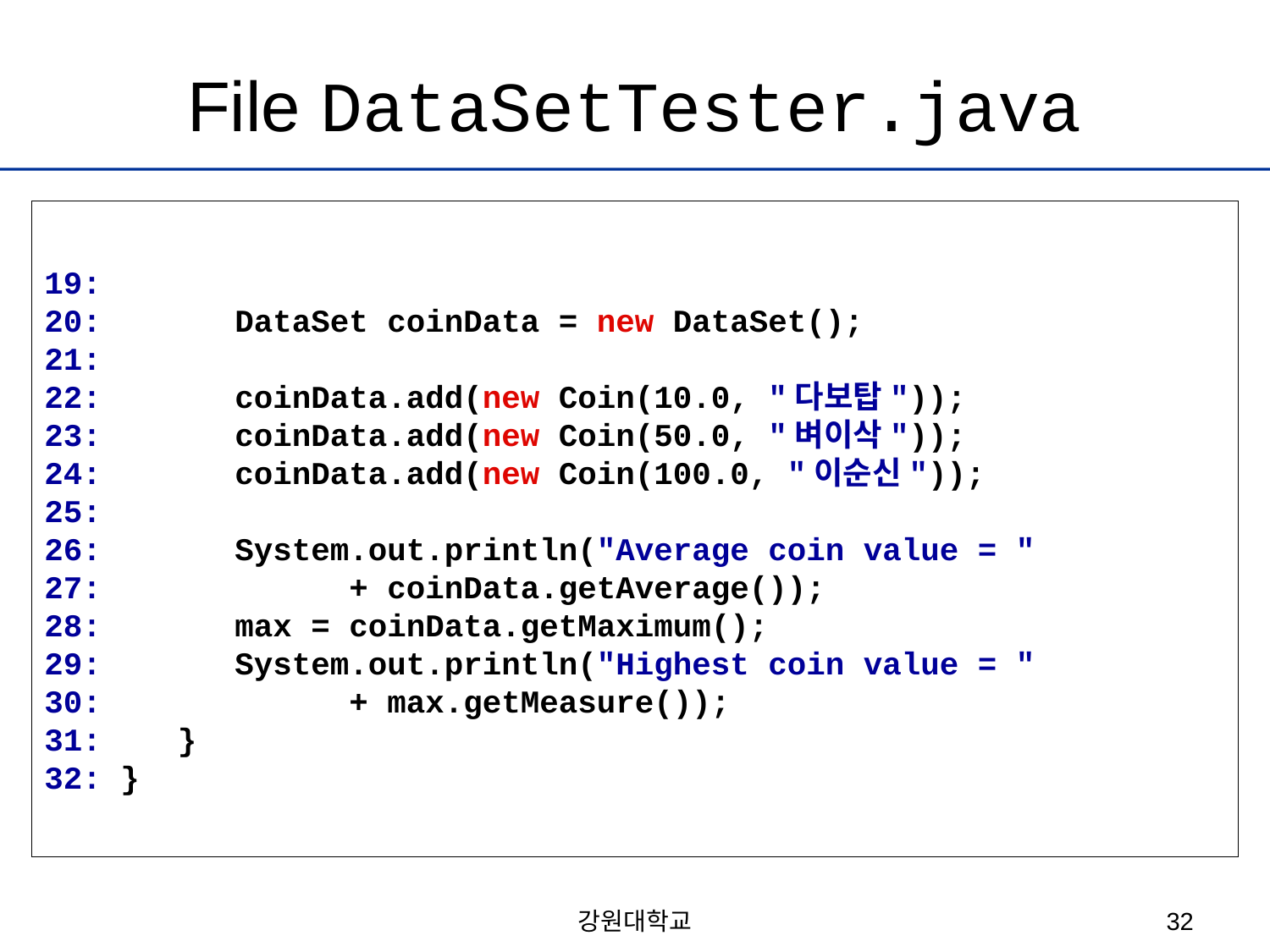

# File DataSetTester.java

19:
20:       DataSet coinData = new DataSet();
21:
22:       coinData.add(new Coin(10.0, "다보탑"));
23:       coinData.add(new Coin(50.0, "벼이삭"));
24:       coinData.add(new Coin(100.0, "이순신"));
25:
26:       System.out.println("Average coin value = "
27:             + coinData.getAverage());
28:       max = coinData.getMaximum();
29:       System.out.println("Highest coin value = "
30:             + max.getMeasure());
31:    }
32: }
강원대학교
32